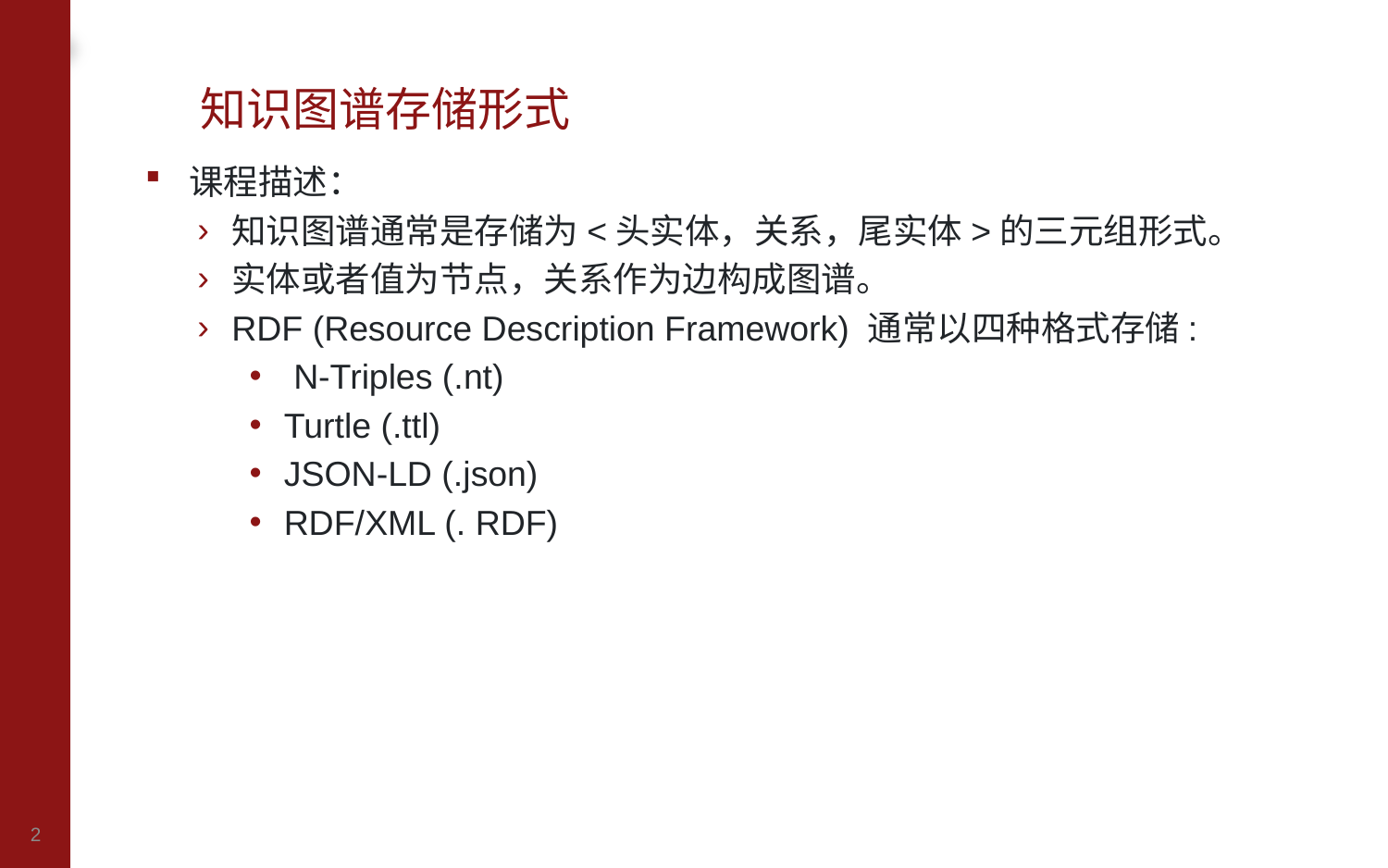

# 知识图谱存储形式
课程描述：
知识图谱通常是存储为<头实体，关系，尾实体>的三元组形式。
实体或者值为节点，关系作为边构成图谱。
RDF (Resource Description Framework) 通常以四种格式存储:
 N-Triples (.nt)
Turtle (.ttl)
JSON-LD (.json)
RDF/XML (. RDF)

2